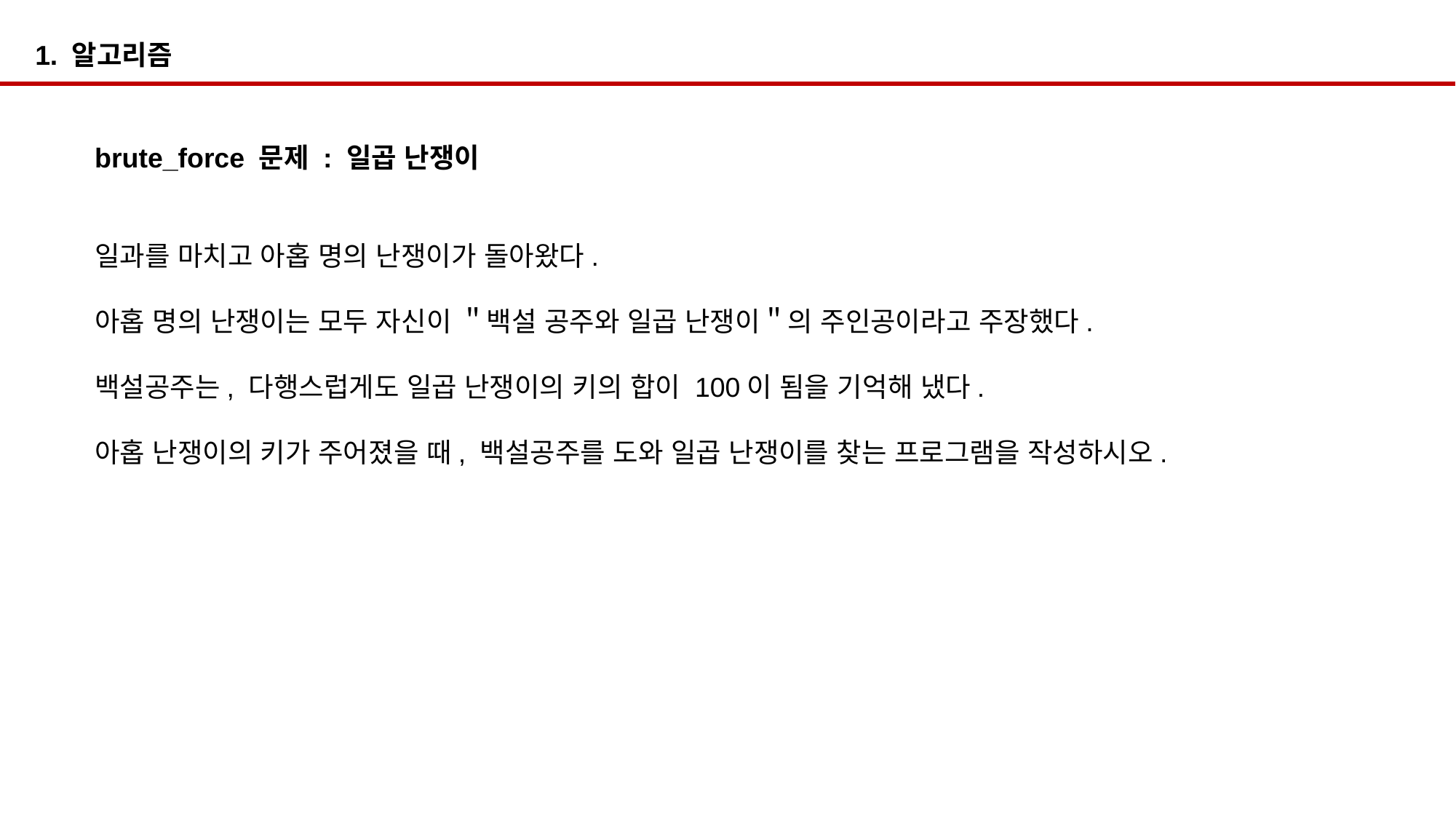

1. 알고리즘
brute_force 문제 : 일곱 난쟁이

일과를 마치고 아홉 명의 난쟁이가 돌아왔다.

아홉 명의 난쟁이는 모두 자신이 ＂백설 공주와 일곱 난쟁이＂의 주인공이라고 주장했다.

백설공주는, 다행스럽게도 일곱 난쟁이의 키의 합이 100이 됨을 기억해 냈다.

아홉 난쟁이의 키가 주어졌을 때, 백설공주를 도와 일곱 난쟁이를 찾는 프로그램을 작성하시오.